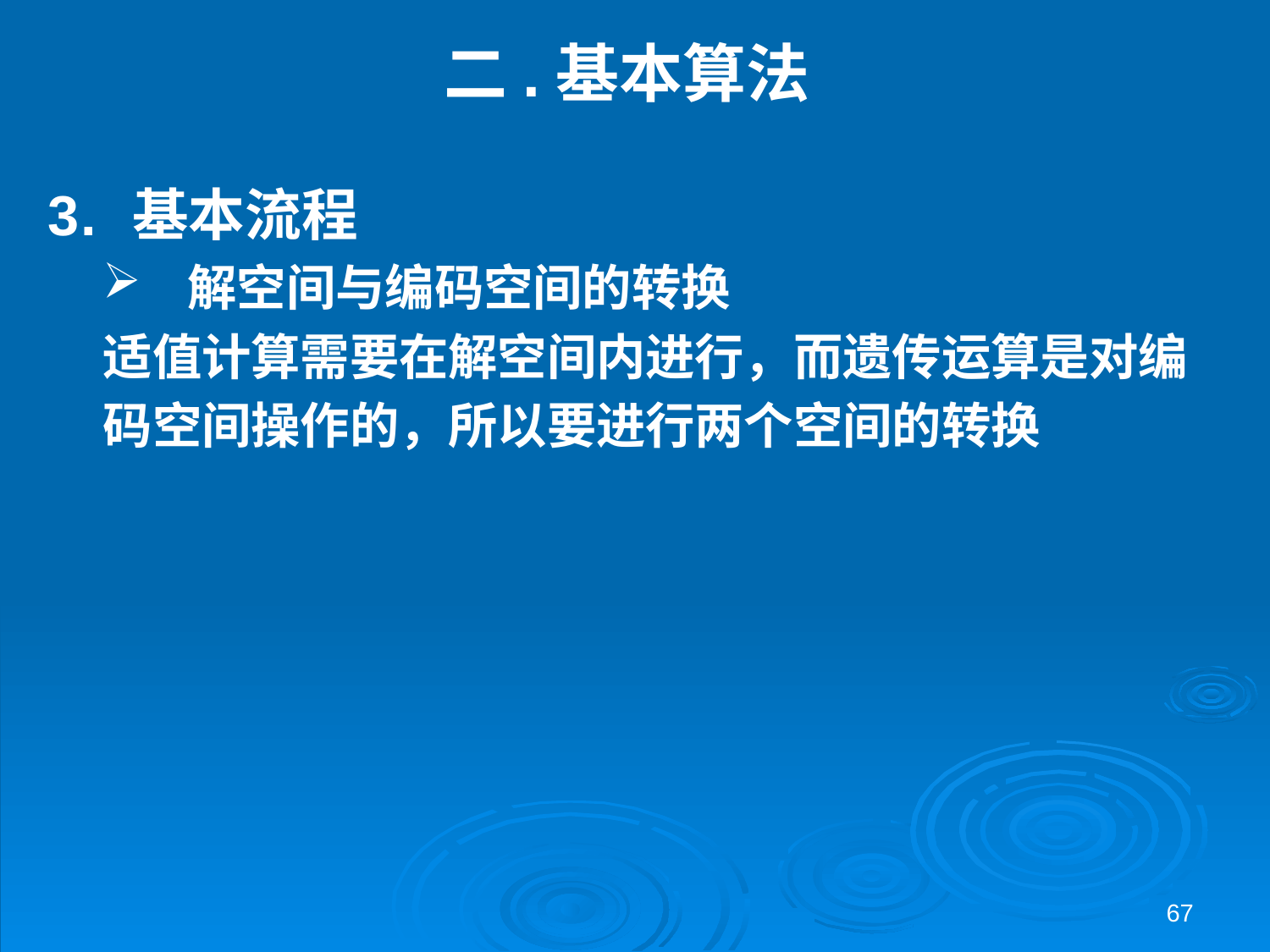

# 二.基本算法
基本流程
解空间与编码空间的转换
适值计算需要在解空间内进行，而遗传运算是对编
码空间操作的，所以要进行两个空间的转换
67